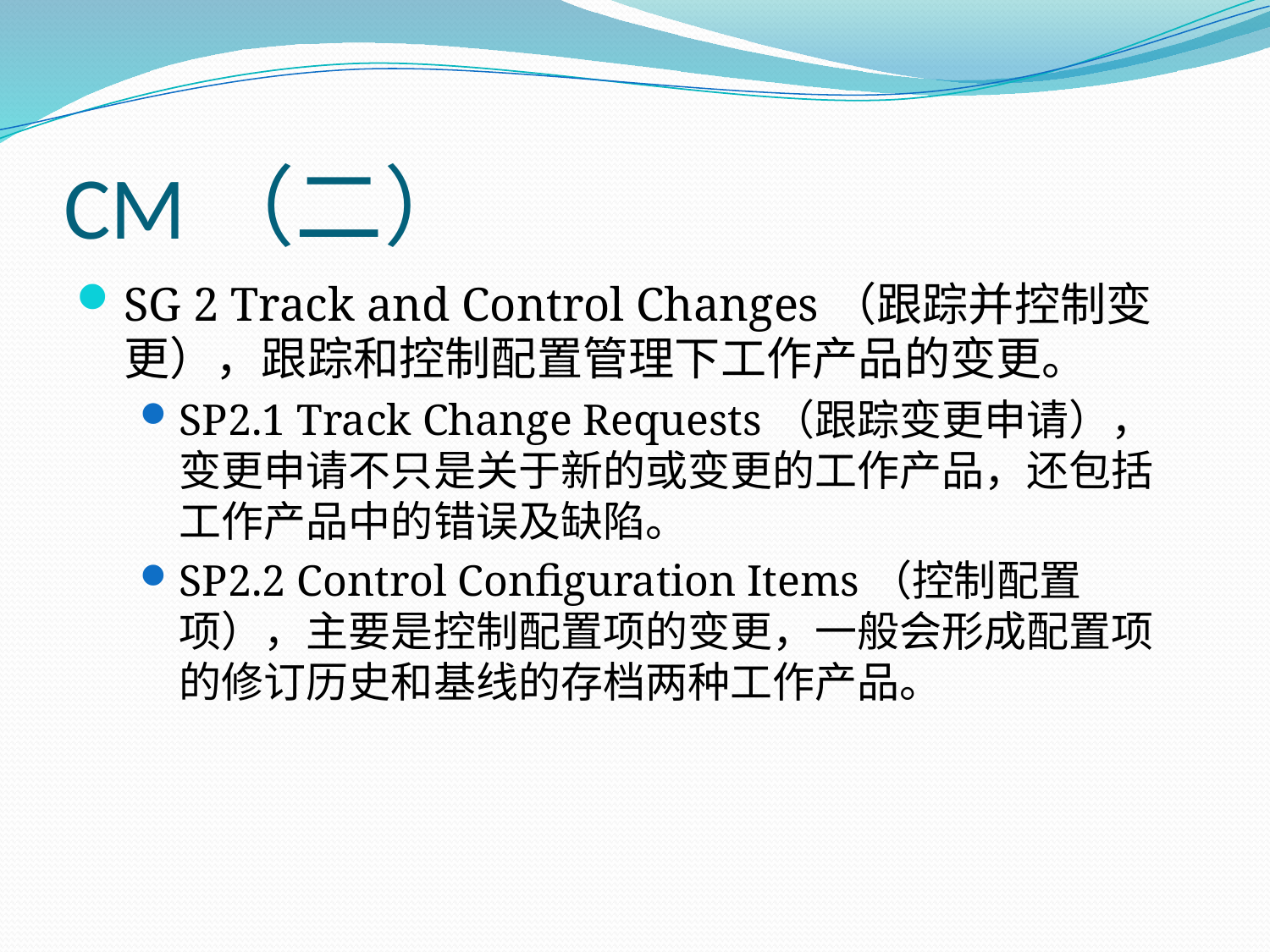

# CM（二）
SG 2 Track and Control Changes（跟踪并控制变更），跟踪和控制配置管理下工作产品的变更。
SP2.1 Track Change Requests（跟踪变更申请），变更申请不只是关于新的或变更的工作产品，还包括工作产品中的错误及缺陷。
SP2.2 Control Configuration Items（控制配置项），主要是控制配置项的变更，一般会形成配置项的修订历史和基线的存档两种工作产品。